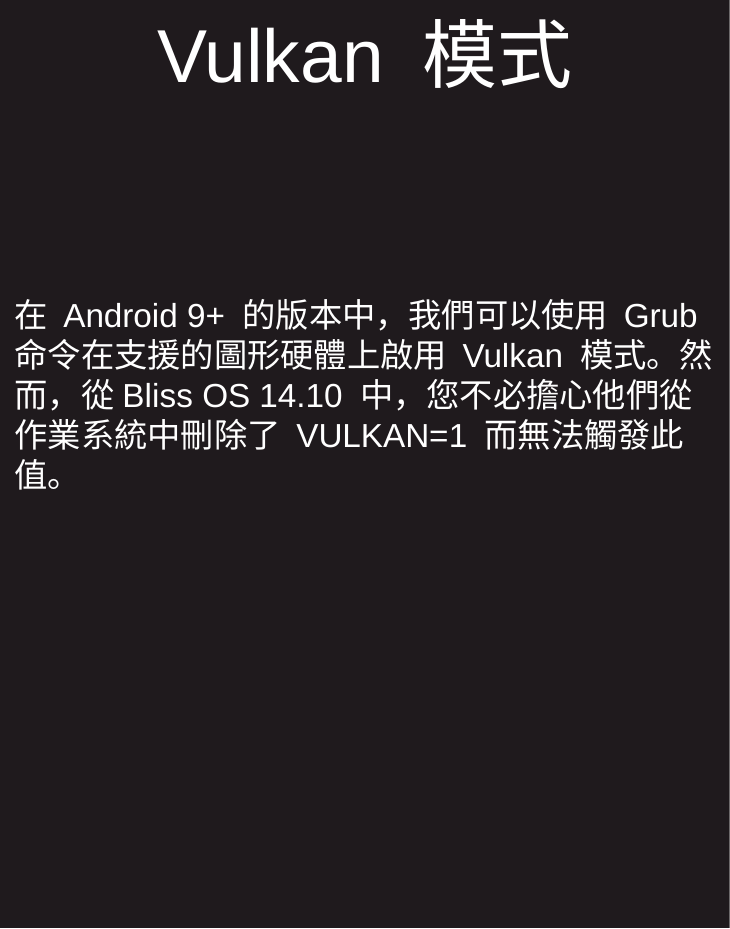

Vulkan 模式
在 Android 9+ 的版本中，我們可以使用 Grub 命令在支援的圖形硬體上啟用 Vulkan 模式。然而，從Bliss OS 14.10 中，您不必擔心他們從作業系統中刪除了 VULKAN=1 而無法觸發此值。